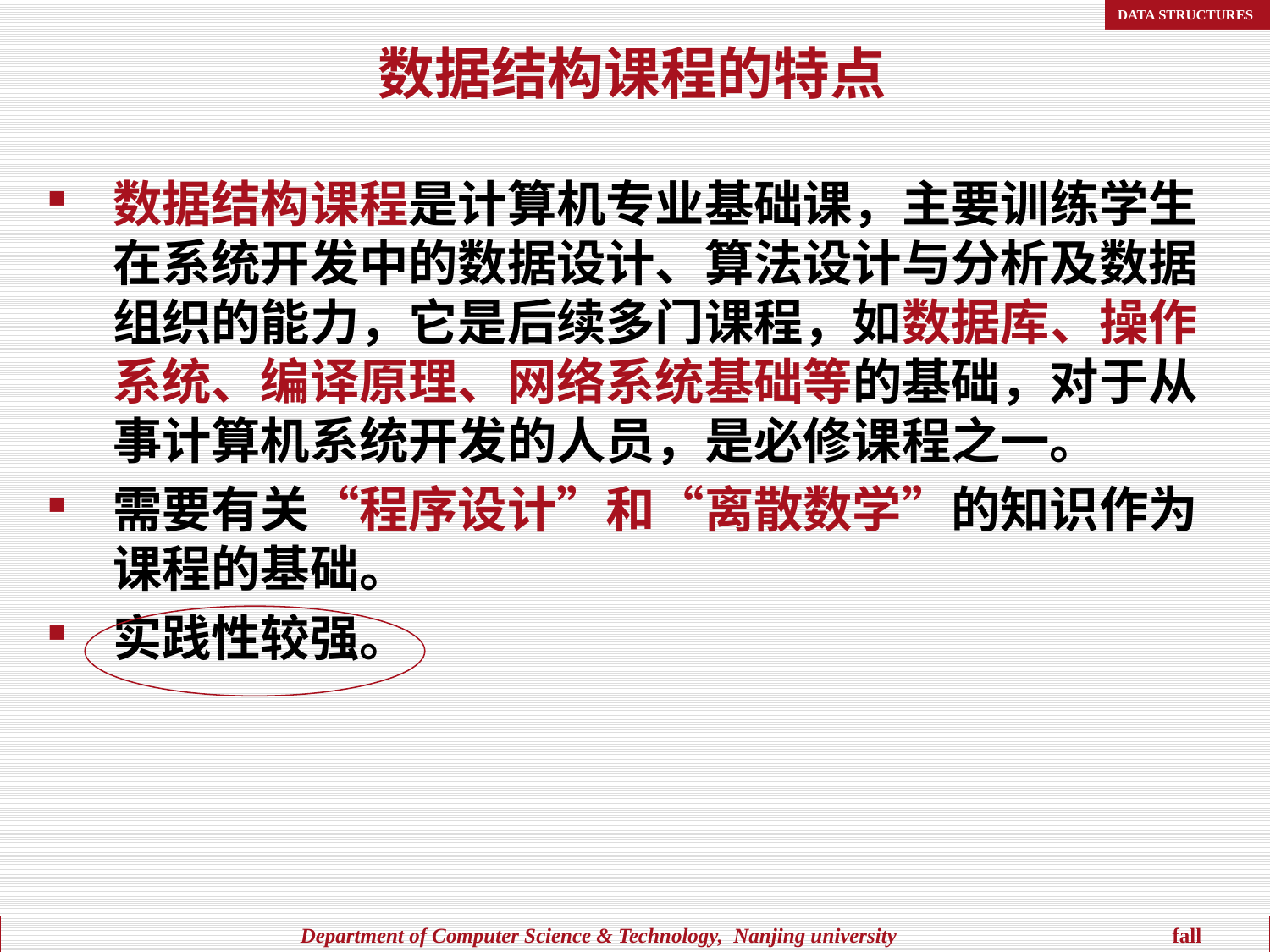

# 数据结构课程的特点
数据结构课程是计算机专业基础课，主要训练学生在系统开发中的数据设计、算法设计与分析及数据组织的能力，它是后续多门课程，如数据库、操作系统、编译原理、网络系统基础等的基础，对于从事计算机系统开发的人员，是必修课程之一。
需要有关“程序设计”和“离散数学”的知识作为课程的基础。
实践性较强。